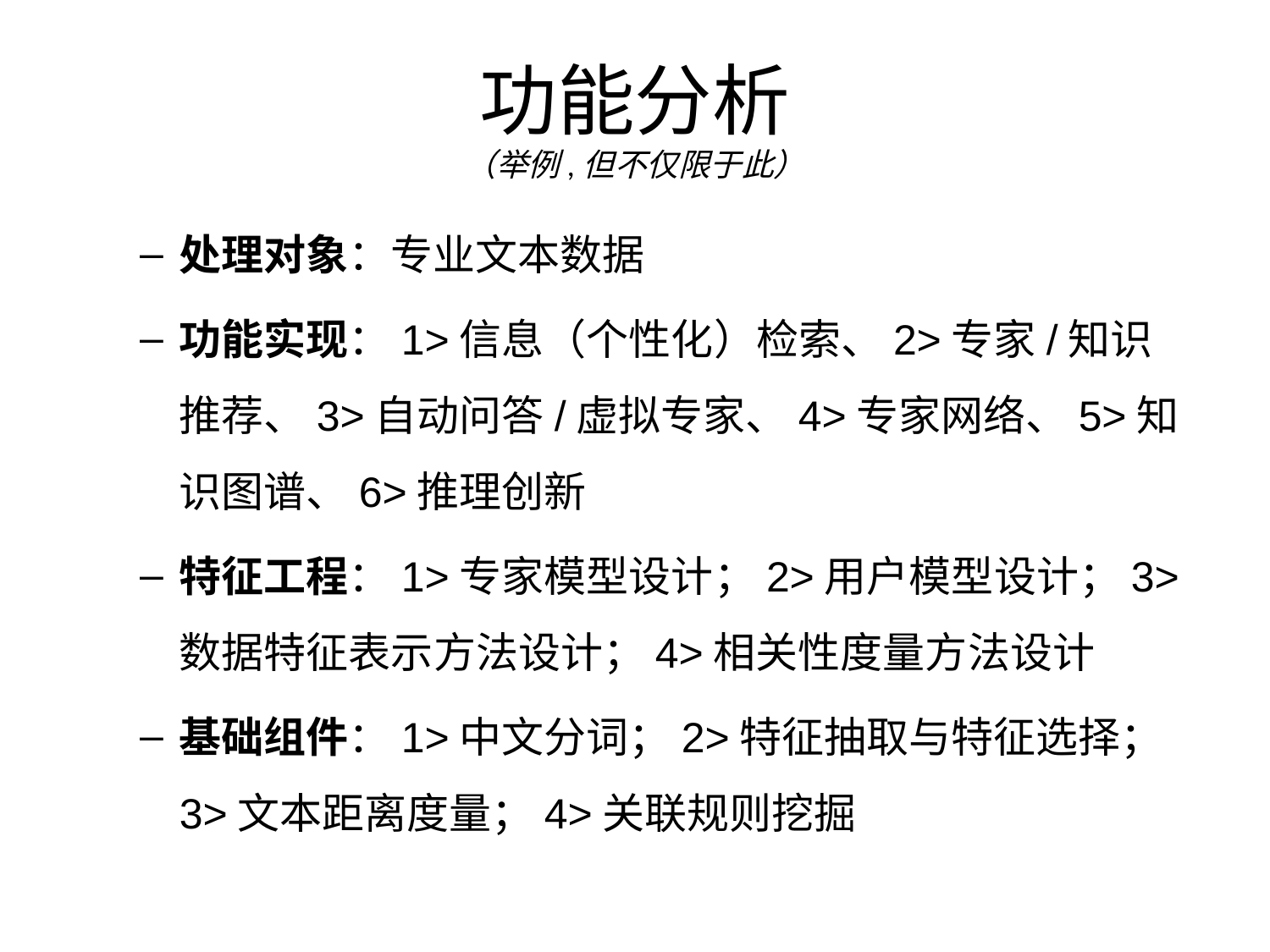

# 功能分析 （举例,但不仅限于此）
处理对象：专业文本数据
功能实现：1>信息（个性化）检索、2>专家/知识推荐、3>自动问答/虚拟专家、4>专家网络、5>知识图谱、6>推理创新
特征工程：1>专家模型设计；2>用户模型设计；3>数据特征表示方法设计；4>相关性度量方法设计
基础组件：1>中文分词；2>特征抽取与特征选择；3>文本距离度量；4>关联规则挖掘